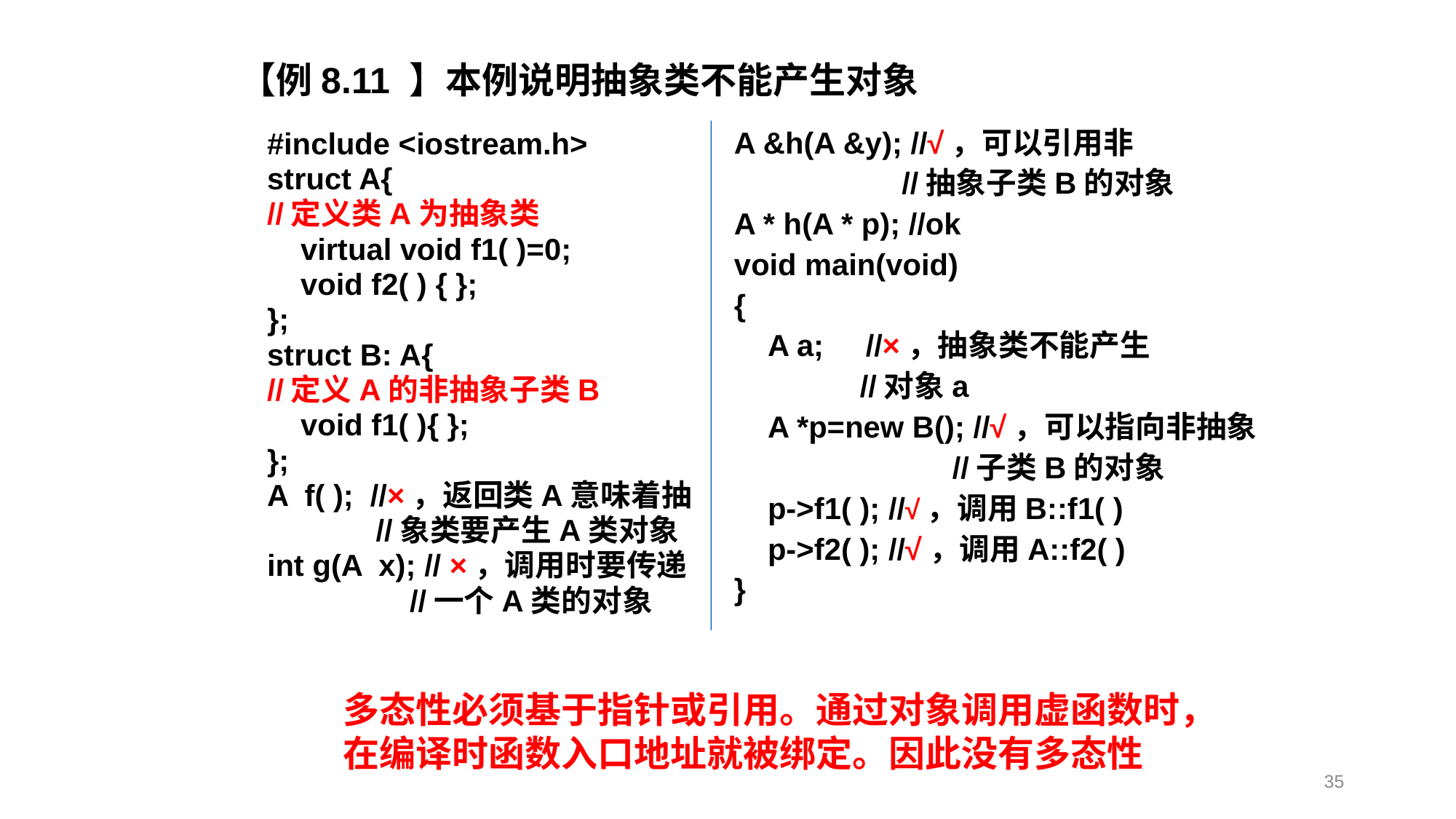

【例8.11 】本例说明抽象类不能产生对象

A &h(A &y); //√，可以引用非
	       //抽象子类B的对象
A * h(A * p); //ok
void main(void)
{
    A a;     //×，抽象类不能产生
	  //对象a
    A *p=new B(); //√，可以指向非抽象
	  	//子类B的对象
    p->f1( ); //√，调用B::f1( )
    p->f2( ); //√，调用A::f2( )
}
#include <iostream.h>
struct A{
//定义类A为抽象类
    virtual void f1( )=0;
    void f2( ) { };
};
struct B: A{
//定义A的非抽象子类B
    void f1( ){ };
};
A  f( );  //×，返回类A意味着抽
             //象类要产生A类对象
int g(A  x); // ×，调用时要传递
	    //一个A类的对象
多态性必须基于指针或引用。通过对象调用虚函数时，在编译时函数入口地址就被绑定。因此没有多态性
35